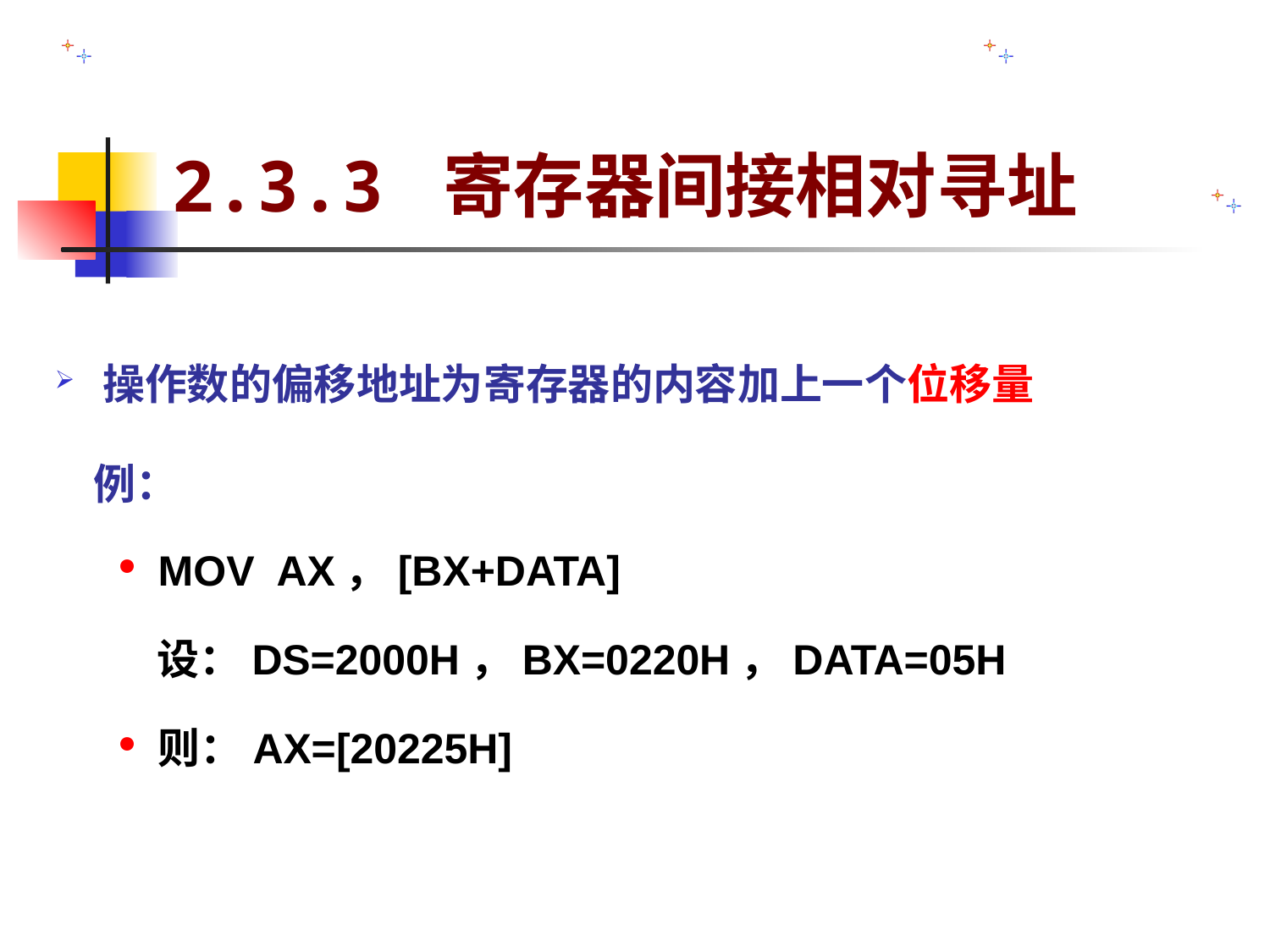

# 2.3.3 寄存器间接相对寻址
操作数的偏移地址为寄存器的内容加上一个位移量
   例：
MOV  AX，[BX+DATA]
   设：DS=2000H，BX=0220H，DATA=05H
则：AX=[20225H]